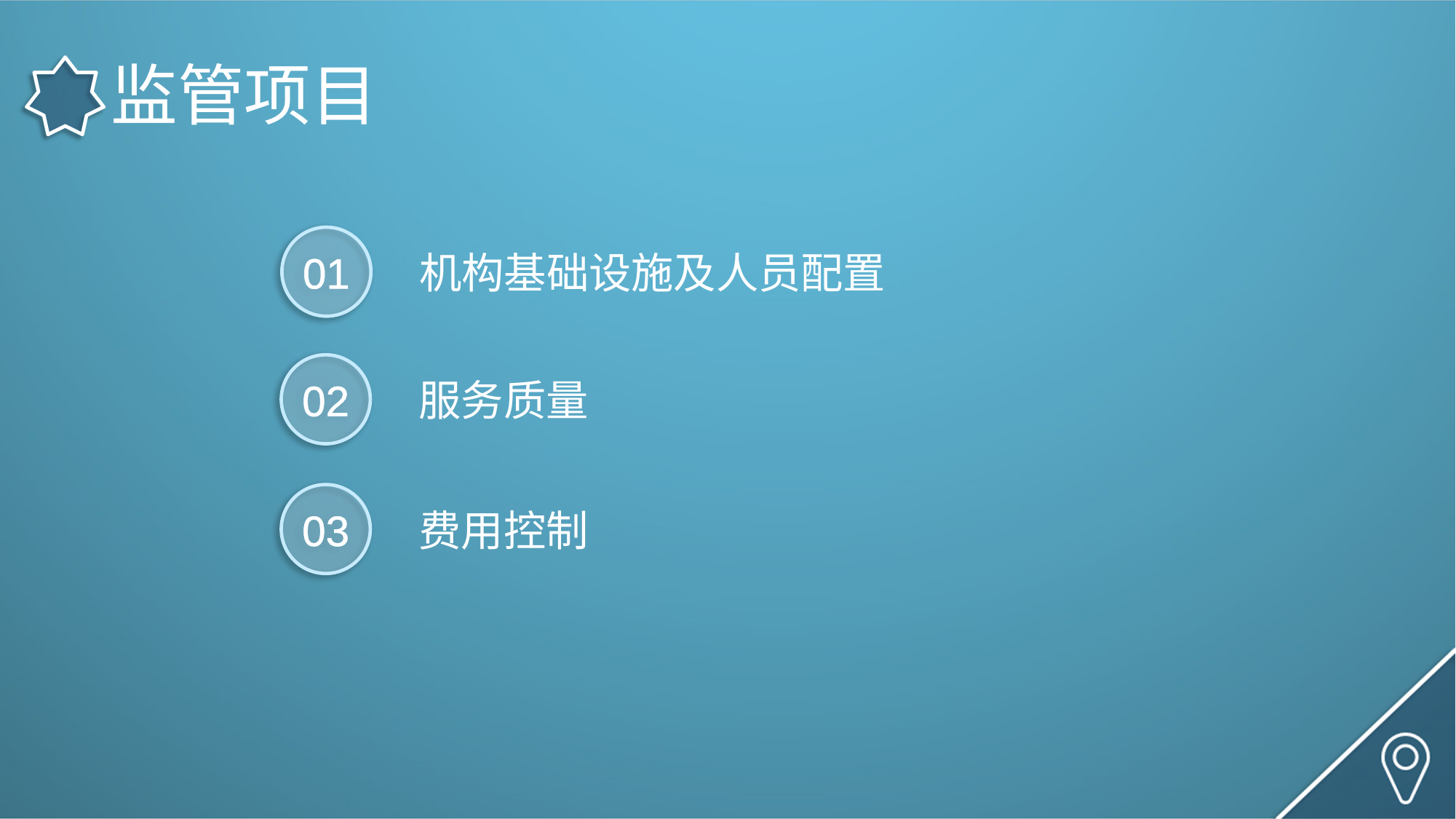

# 监管项目
01
机构基础设施及人员配置
02
服务质量
03
费用控制